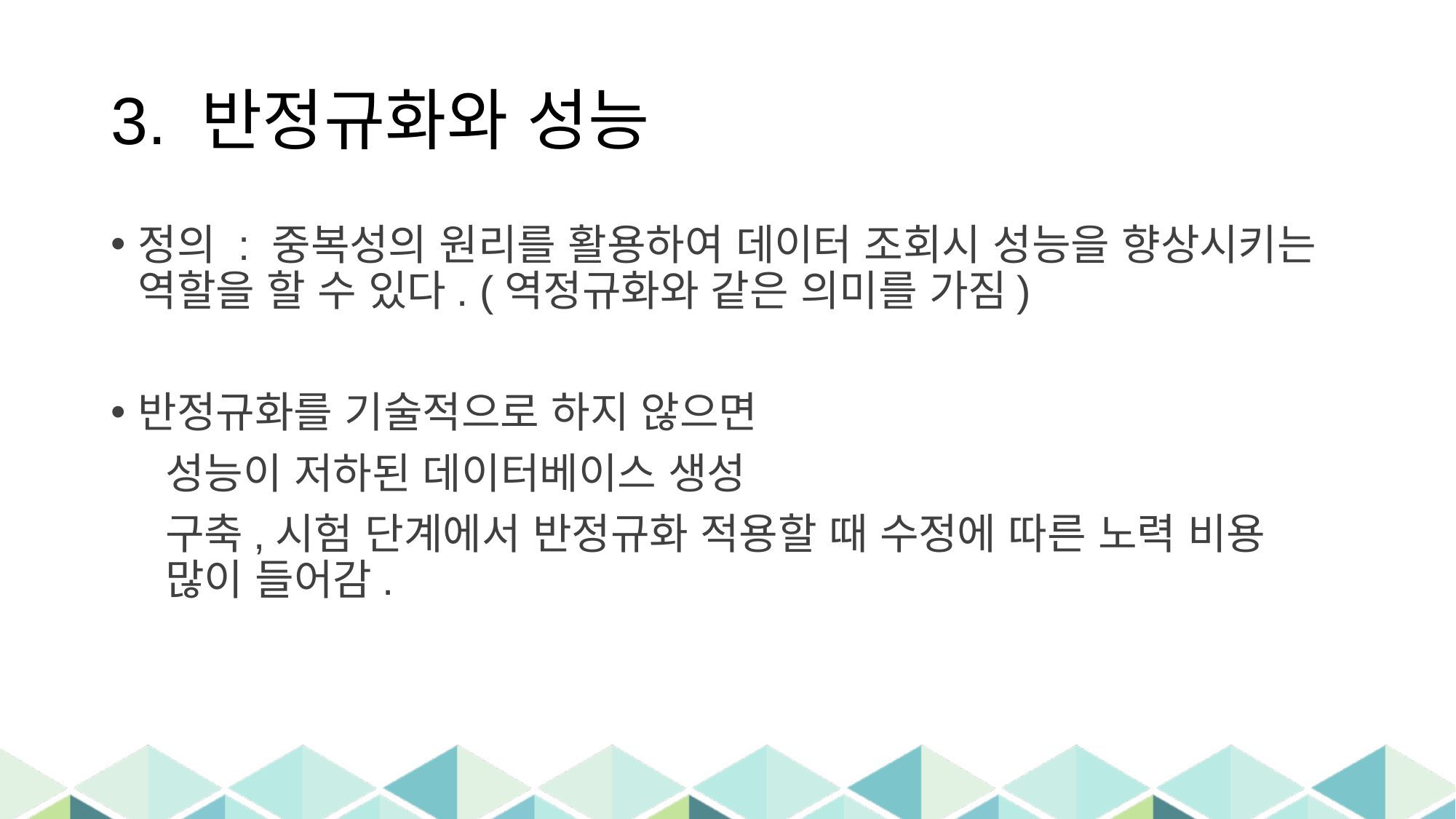

# 3. 반정규화와 성능
정의 : 중복성의 원리를 활용하여 데이터 조회시 성능을 향상시키는 역할을 할 수 있다. (역정규화와 같은 의미를 가짐)

반정규화를 기술적으로 하지 않으면
성능이 저하된 데이터베이스 생성
구축,시험 단계에서 반정규화 적용할 때 수정에 따른 노력 비용 많이 들어감.